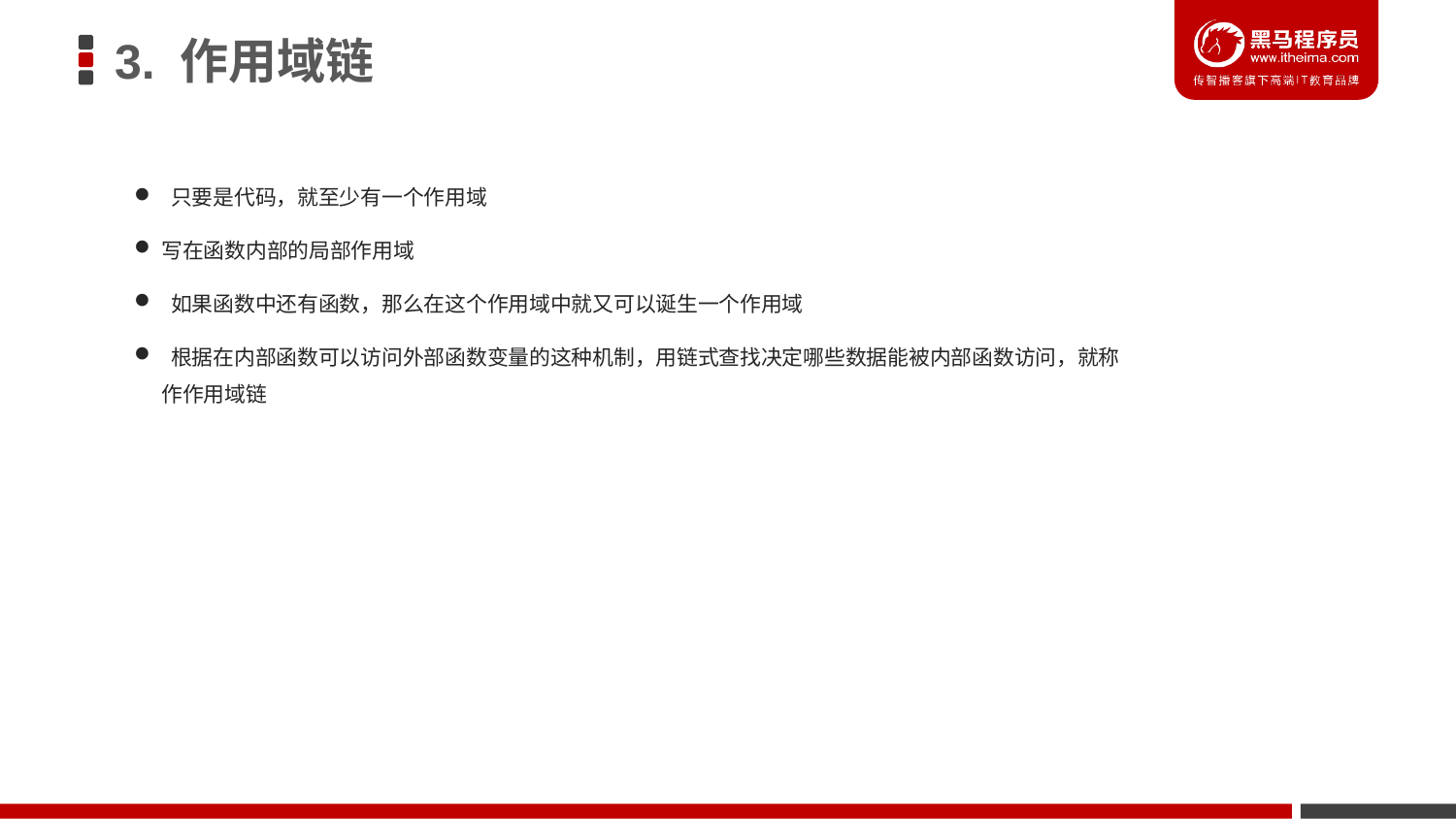

# 3. 作用域链
 只要是代码，就至少有一个作用域
写在函数内部的局部作用域
 如果函数中还有函数，那么在这个作用域中就又可以诞生一个作用域
 根据在内部函数可以访问外部函数变量的这种机制，用链式查找决定哪些数据能被内部函数访问，就称作作用域链